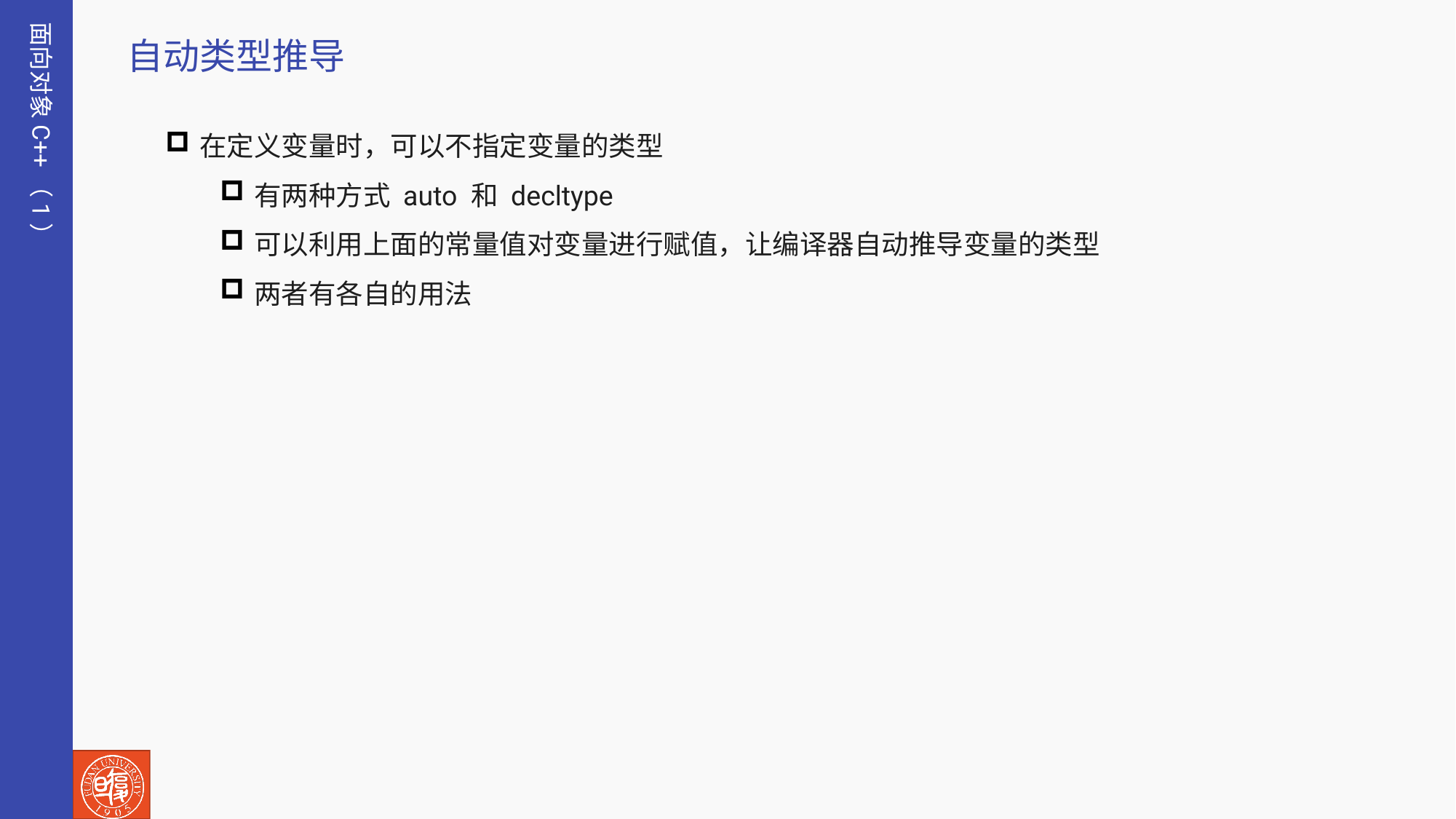

面向对象C++（1）
自动类型推导
在定义变量时，可以不指定变量的类型
有两种方式 auto 和 decltype
可以利用上面的常量值对变量进行赋值，让编译器自动推导变量的类型
两者有各自的用法